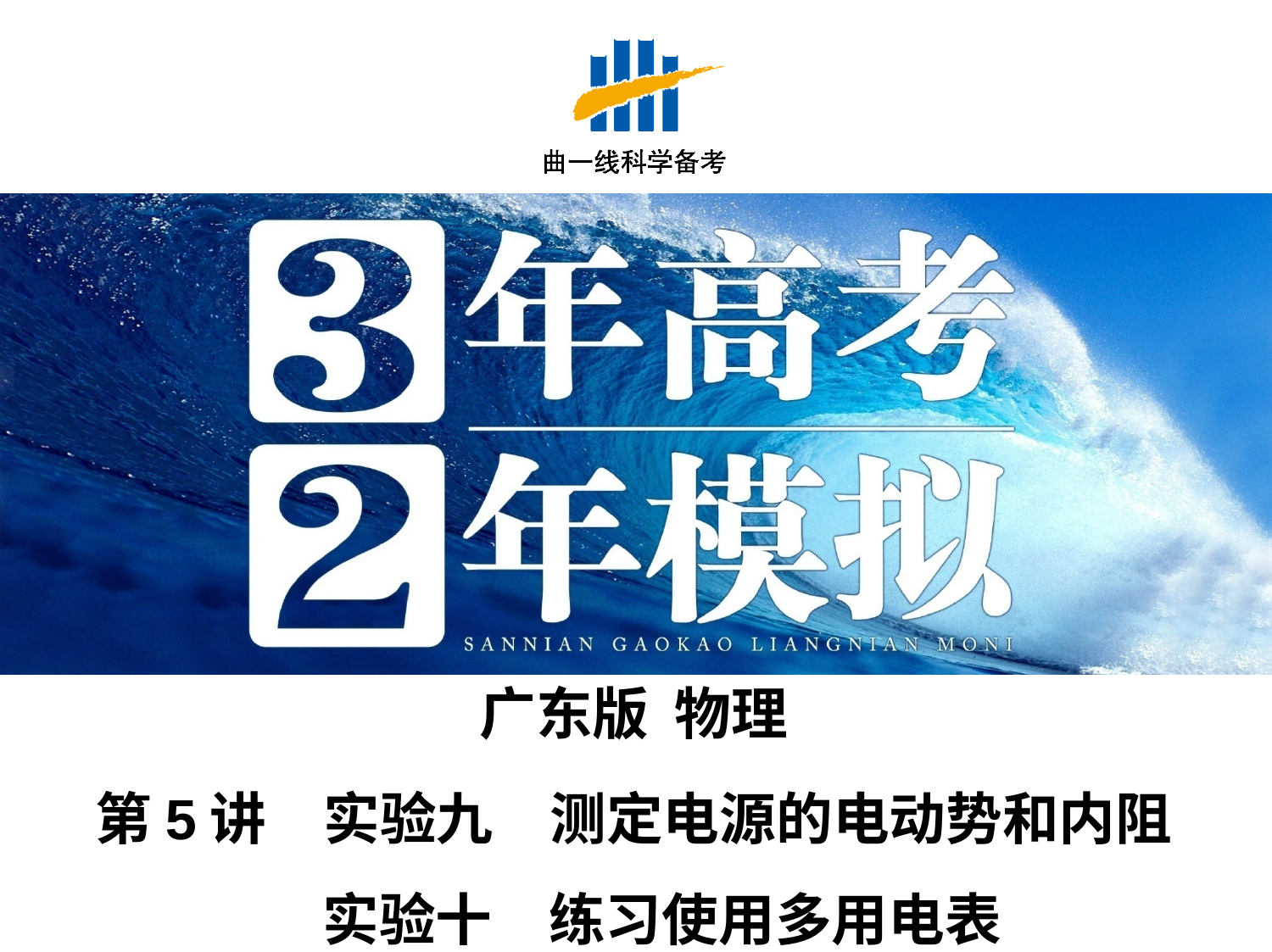

广东版  物理
第5讲　实验九　测定电源的电动势和内阻　实验十　练习使用多用电表